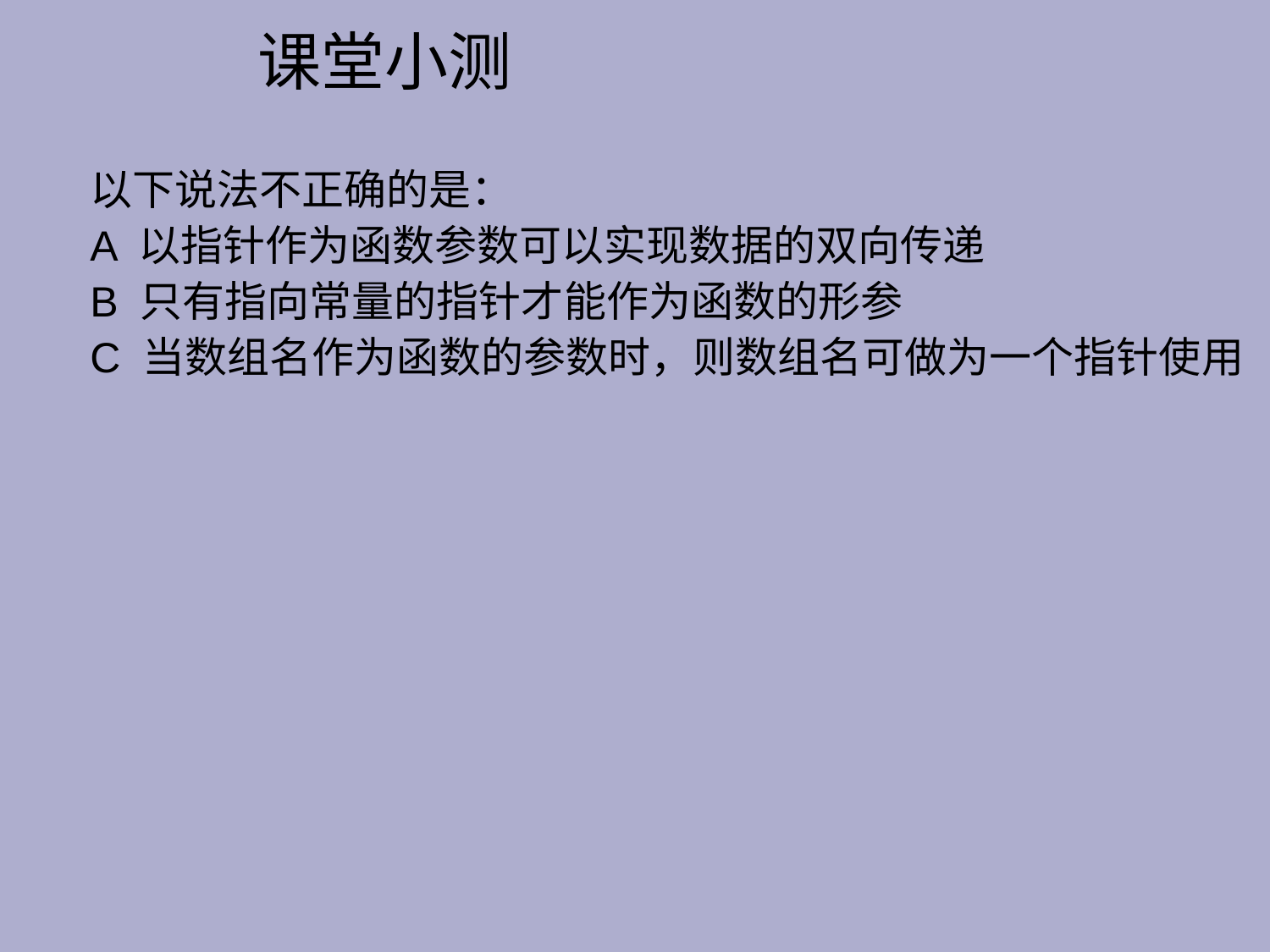

# 课堂小测
以下说法不正确的是：
A 以指针作为函数参数可以实现数据的双向传递
B 只有指向常量的指针才能作为函数的形参
C 当数组名作为函数的参数时，则数组名可做为一个指针使用